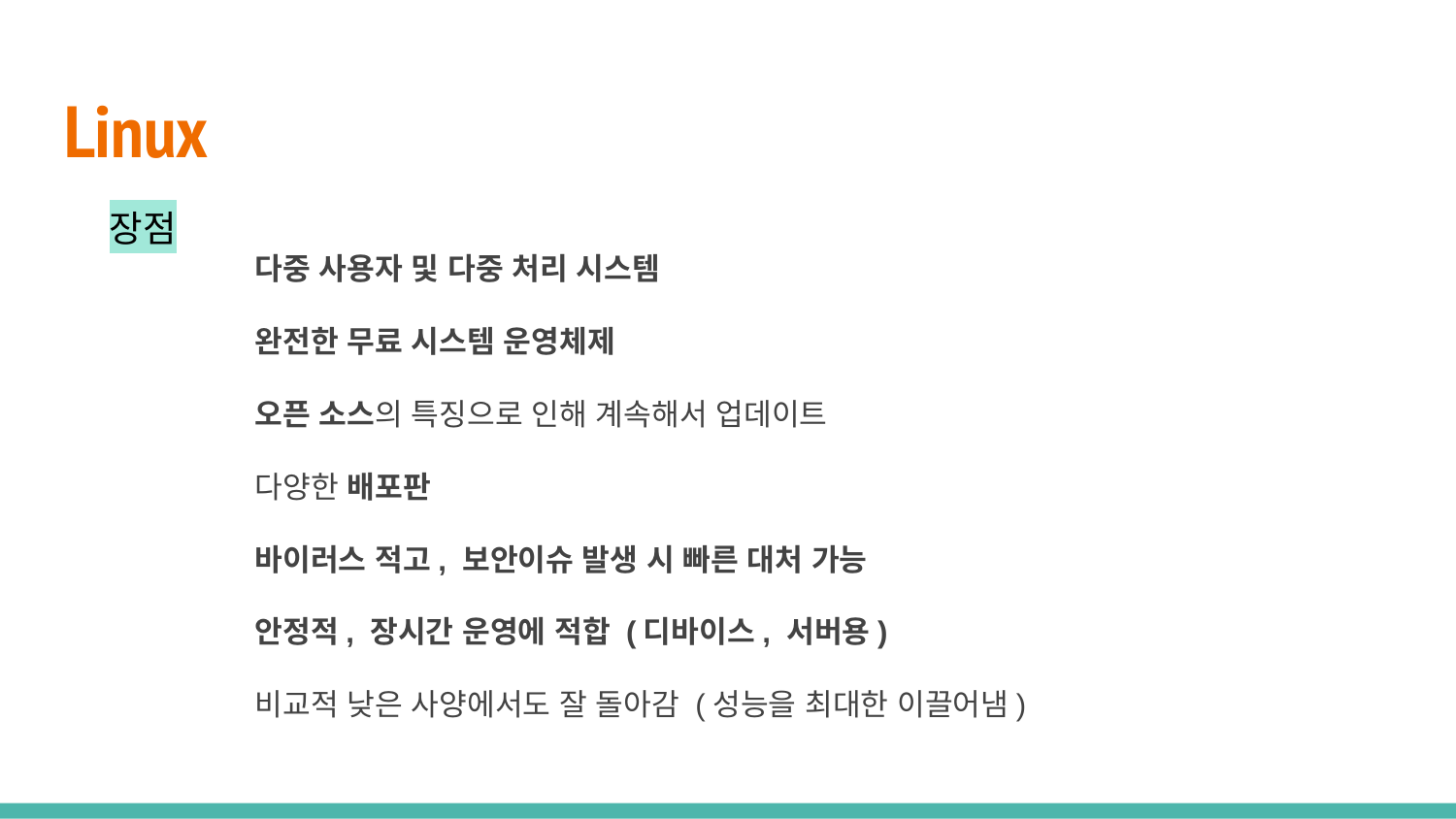

# Linux
장점
다중 사용자 및 다중 처리 시스템

완전한 무료 시스템 운영체제

오픈 소스의 특징으로 인해 계속해서 업데이트

다양한 배포판

바이러스 적고, 보안이슈 발생 시 빠른 대처 가능

안정적, 장시간 운영에 적합 (디바이스, 서버용)

비교적 낮은 사양에서도 잘 돌아감 (성능을 최대한 이끌어냄)